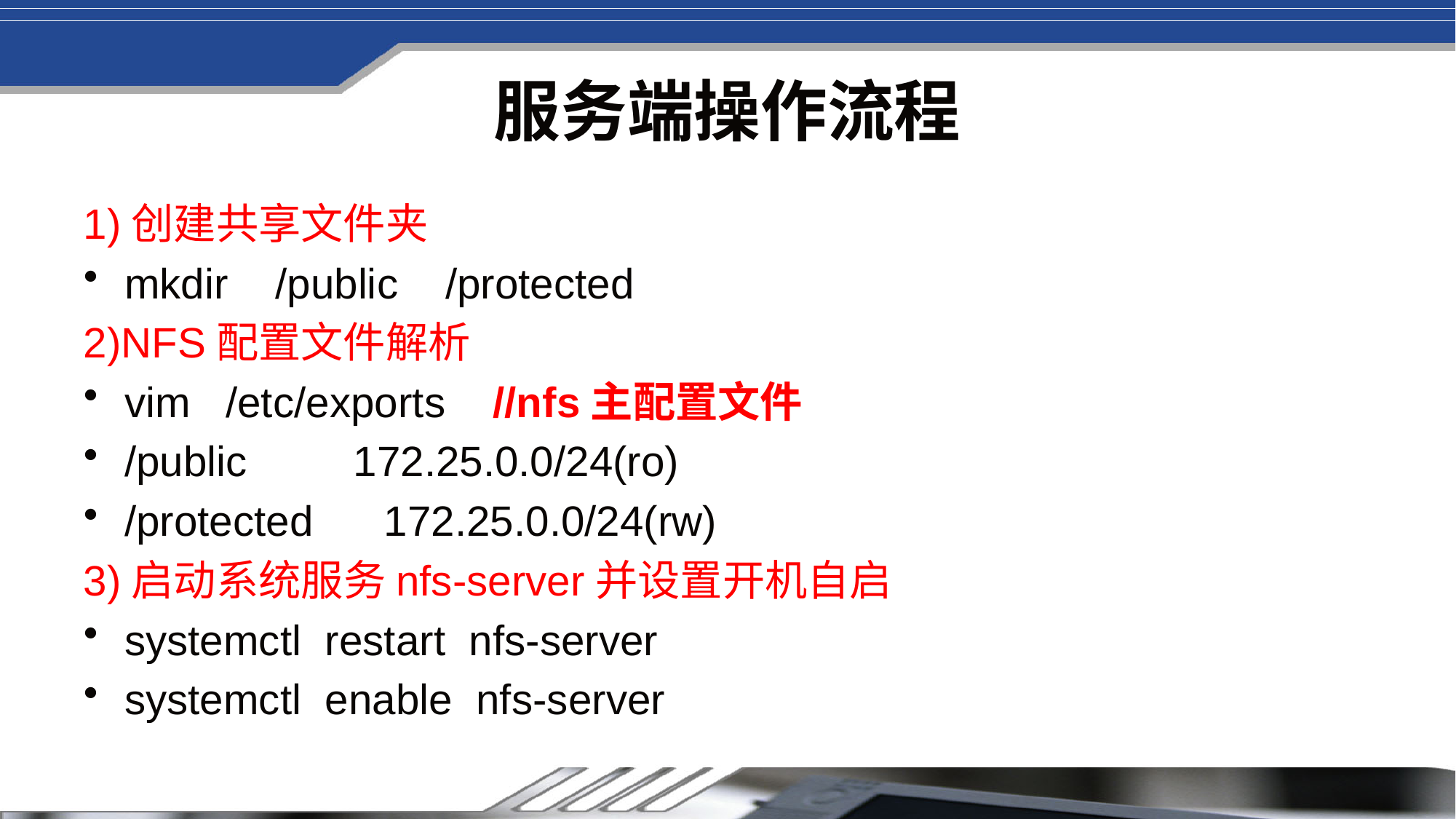

# 服务端操作流程
1)创建共享文件夹
mkdir    /public    /protected
2)NFS配置文件解析
vim   /etc/exports    //nfs主配置文件
/public         172.25.0.0/24(ro)
/protected      172.25.0.0/24(rw)
3)启动系统服务nfs-server并设置开机自启
systemctl  restart  nfs-server
systemctl  enable  nfs-server